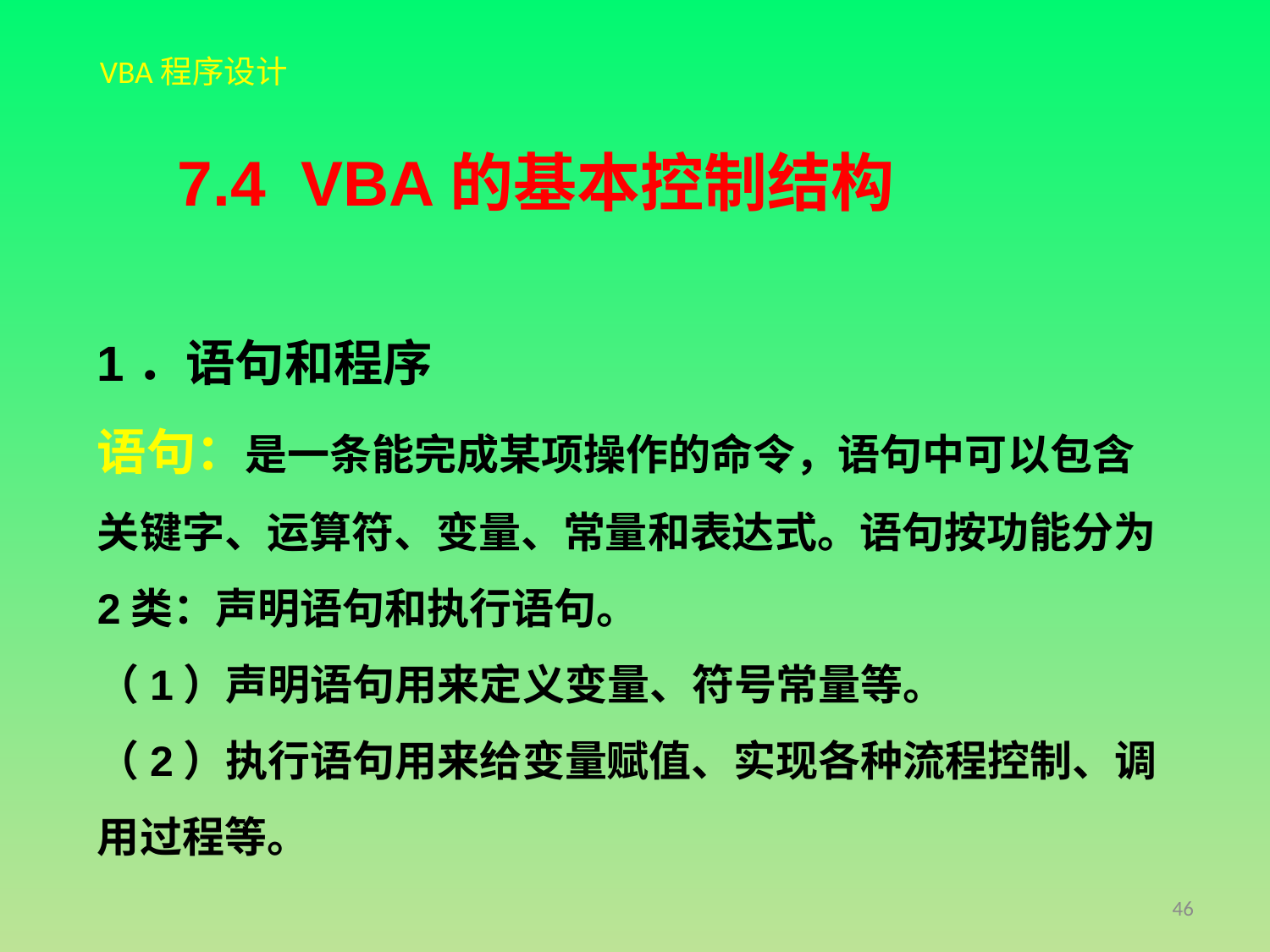

7.4  VBA的基本控制结构
1．语句和程序
语句：是一条能完成某项操作的命令，语句中可以包含关键字、运算符、变量、常量和表达式。语句按功能分为2类：声明语句和执行语句。
（1）声明语句用来定义变量、符号常量等。
（2）执行语句用来给变量赋值、实现各种流程控制、调用过程等。
46